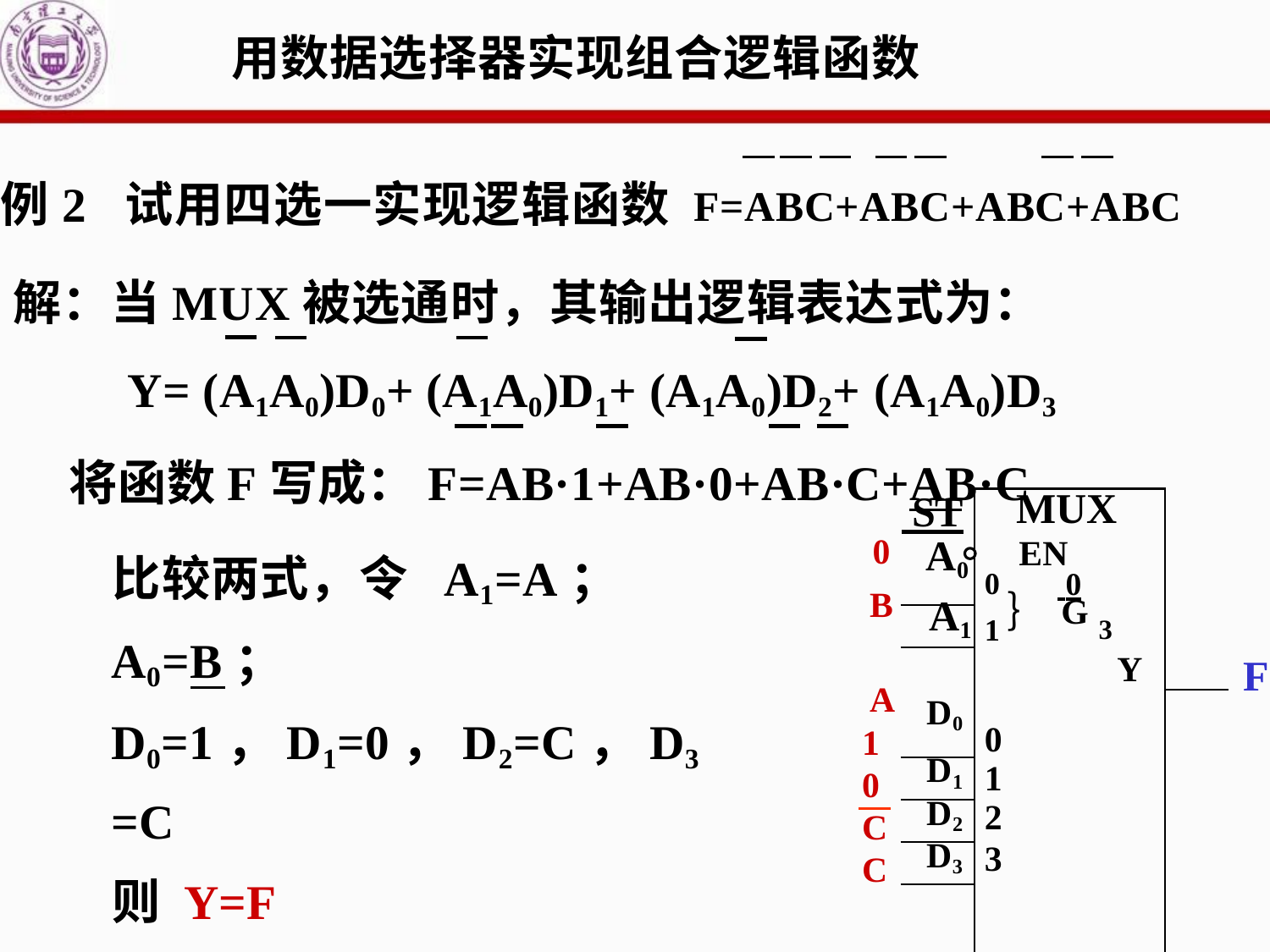

# 用数据选择器实现组合逻辑函数
例2	试用四选一实现逻辑函数 F=ABC+ABC+ABC+ABC
解：当MUX被选通时，其输出逻辑表达式为：
Y= (A1A0)D0+ (A1A0)D1+ (A1A0)D2+ (A1A0)D3
将函数F写成：F=AB·1+AB·0+AB·C+AB·C

| ST A0 | MUX EN 0 0 1｝G 3 Y 0 1 2 3 |  |
| --- | --- | --- |
| A1 |  |  |
| D0 |  |  |
|  |  |  |
| D1 |  |  |
| D2 |  |  |
| D3 |  |  |
|  |  |  |

比较两式，令  A1=A；A0=B；  D0=1，D1=0，D2=C，D3=C
则 Y=F
0
B  A

F

1
0
C
C